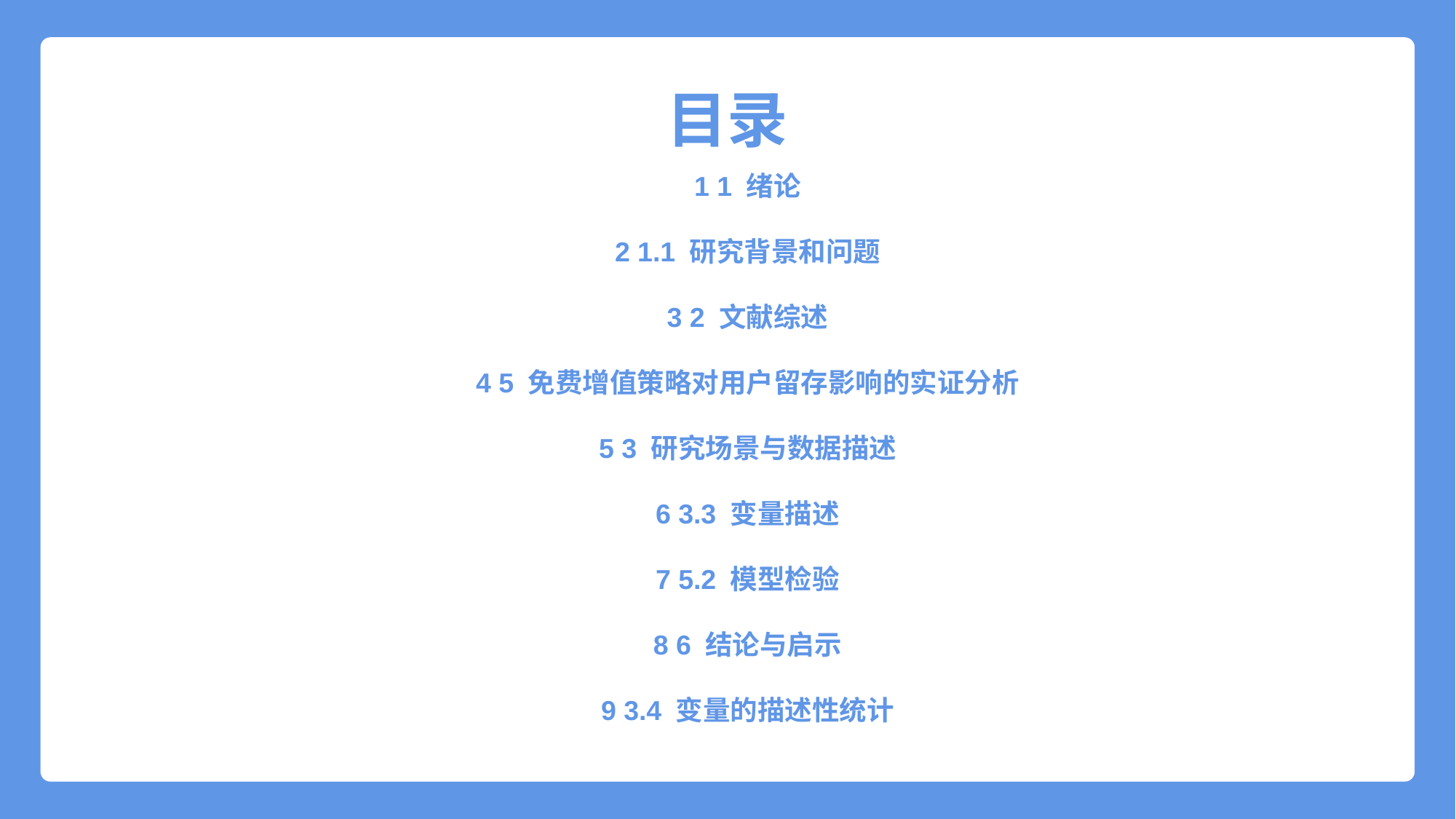

目录
1 1 绪论
2 1.1 研究背景和问题
01
3 2 文献综述
4 5 免费增值策略对用户留存影响的实证分析
02
5 3 研究场景与数据描述
03
6 3.3 变量描述
04
7 5.2 模型检验
8 6 结论与启示
9 3.4 变量的描述性统计